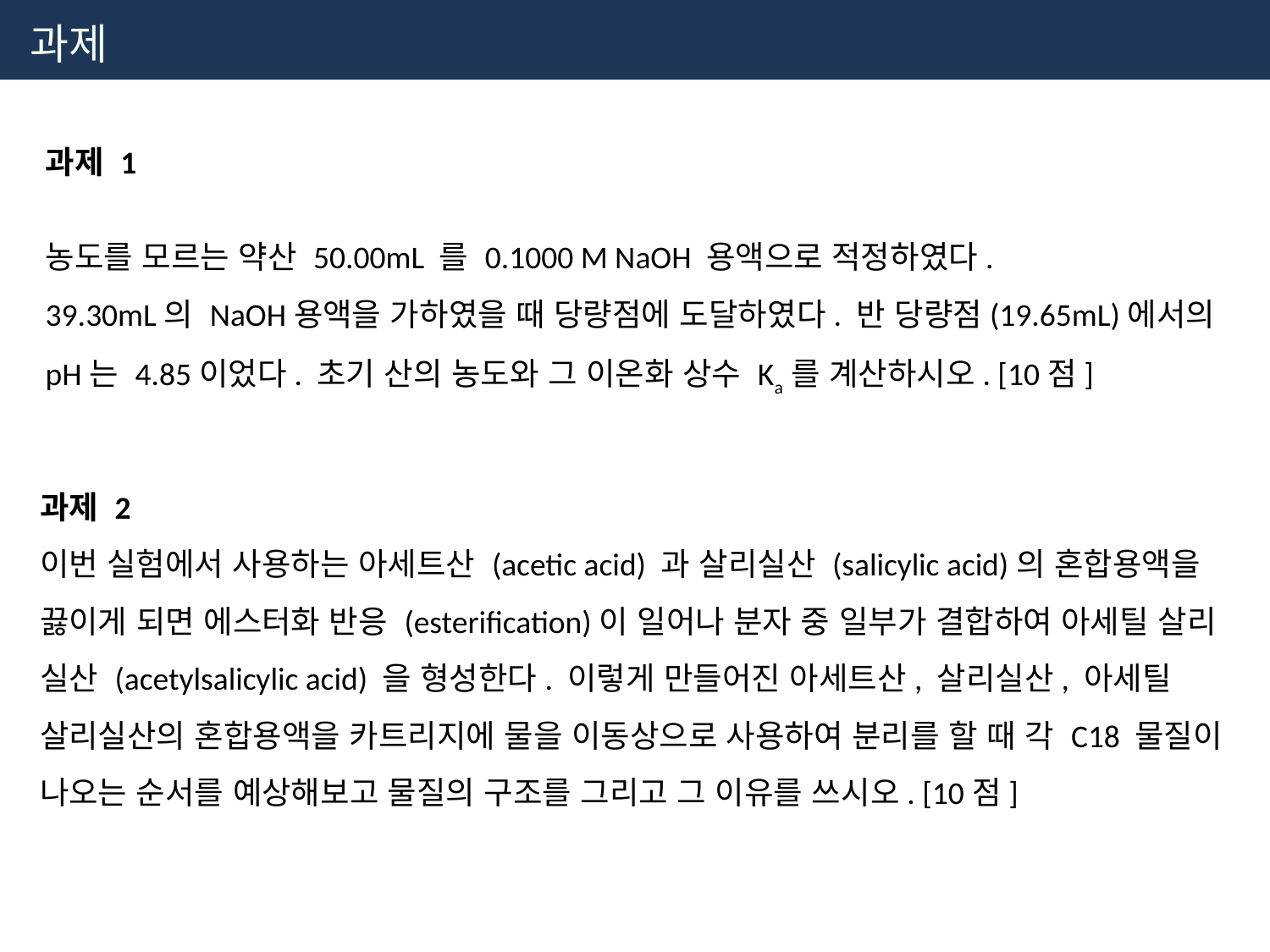

과제
과제 1

농도를 모르는 약산 50.00mL 를 0.1000 M NaOH 용액으로 적정하였다.
39.30mL의 NaOH용액을 가하였을 때 당량점에 도달하였다. 반 당량점(19.65mL)에서의
pH는 4.85이었다. 초기 산의 농도와 그 이온화 상수 Ka를 계산하시오. [10점]
과제 2
이번 실험에서 사용하는 아세트산 (acetic acid) 과 살리실산 (salicylic acid)의 혼합용액을 끓이게 되면 에스터화 반응 (esterification)이 일어나 분자 중 일부가 결합하여 아세틸 살리 실산 (acetylsalicylic acid) 을 형성한다. 이렇게 만들어진 아세트산, 살리실산, 아세틸 살리실산의 혼합용액을 카트리지에 물을 이동상으로 사용하여 분리를 할 때 각 C18 물질이 나오는 순서를 예상해보고 물질의 구조를 그리고 그 이유를 쓰시오. [10점]